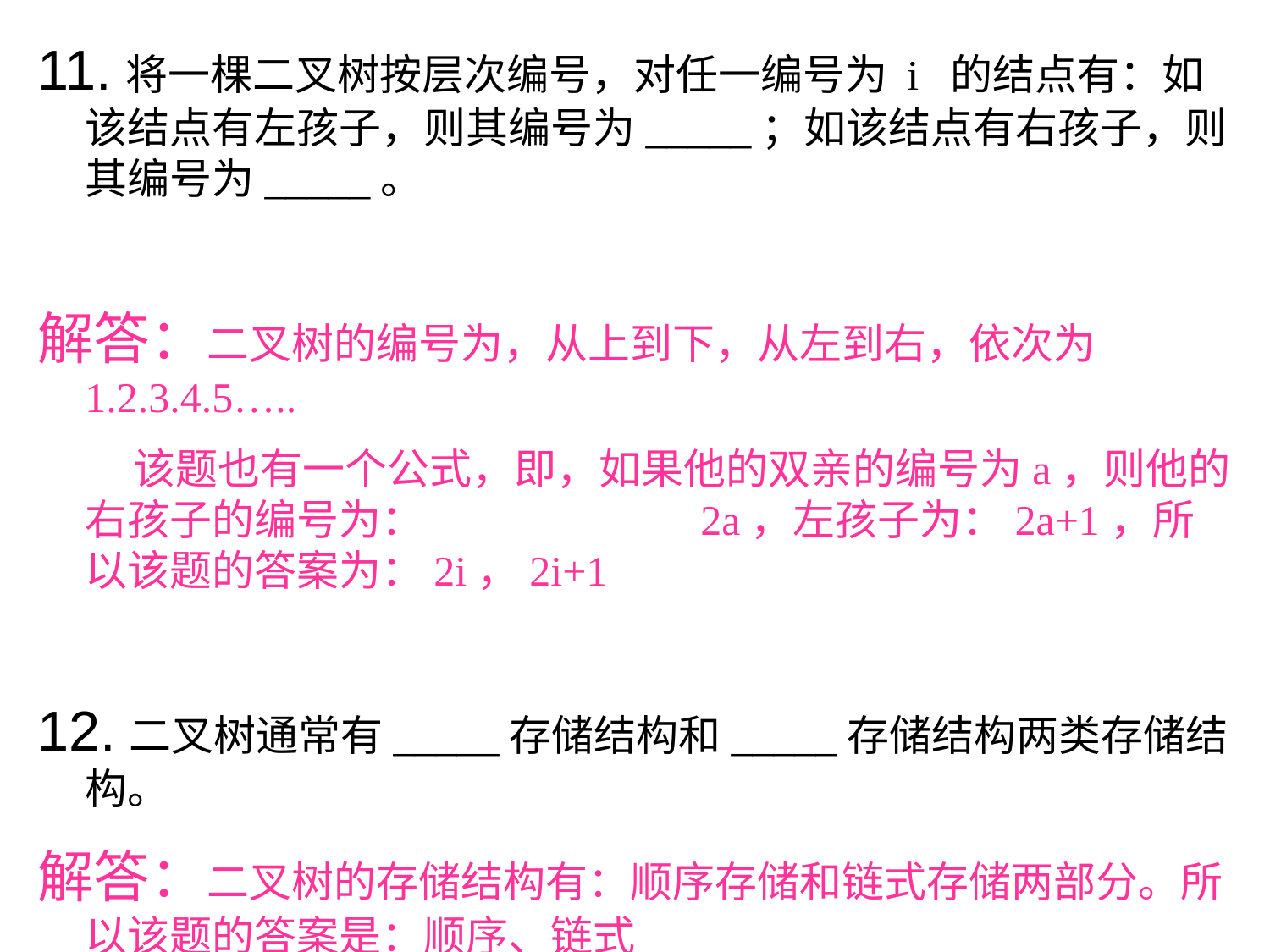

11.将一棵二叉树按层次编号，对任一编号为 i  的结点有：如该结点有左孩子，则其编号为_____；如该结点有右孩子，则其编号为_____。

解答：二叉树的编号为，从上到下，从左到右，依次为 1.2.3.4.5…..
         该题也有一个公式，即，如果他的双亲的编号为a，则他的右孩子的编号为：                            2a，左孩子为：2a+1，所以该题的答案为：2i，2i+1

12.二叉树通常有_____存储结构和_____存储结构两类存储结构。
解答：二叉树的存储结构有：顺序存储和链式存储两部分。所以该题的答案是：顺序、链式
13.二叉树的先根遍历顺序是ABCDHIG,则二叉树的根是_____。
解答：先跟遍历顺序为根左右。所以该二叉树的根为A，所以答案为：A